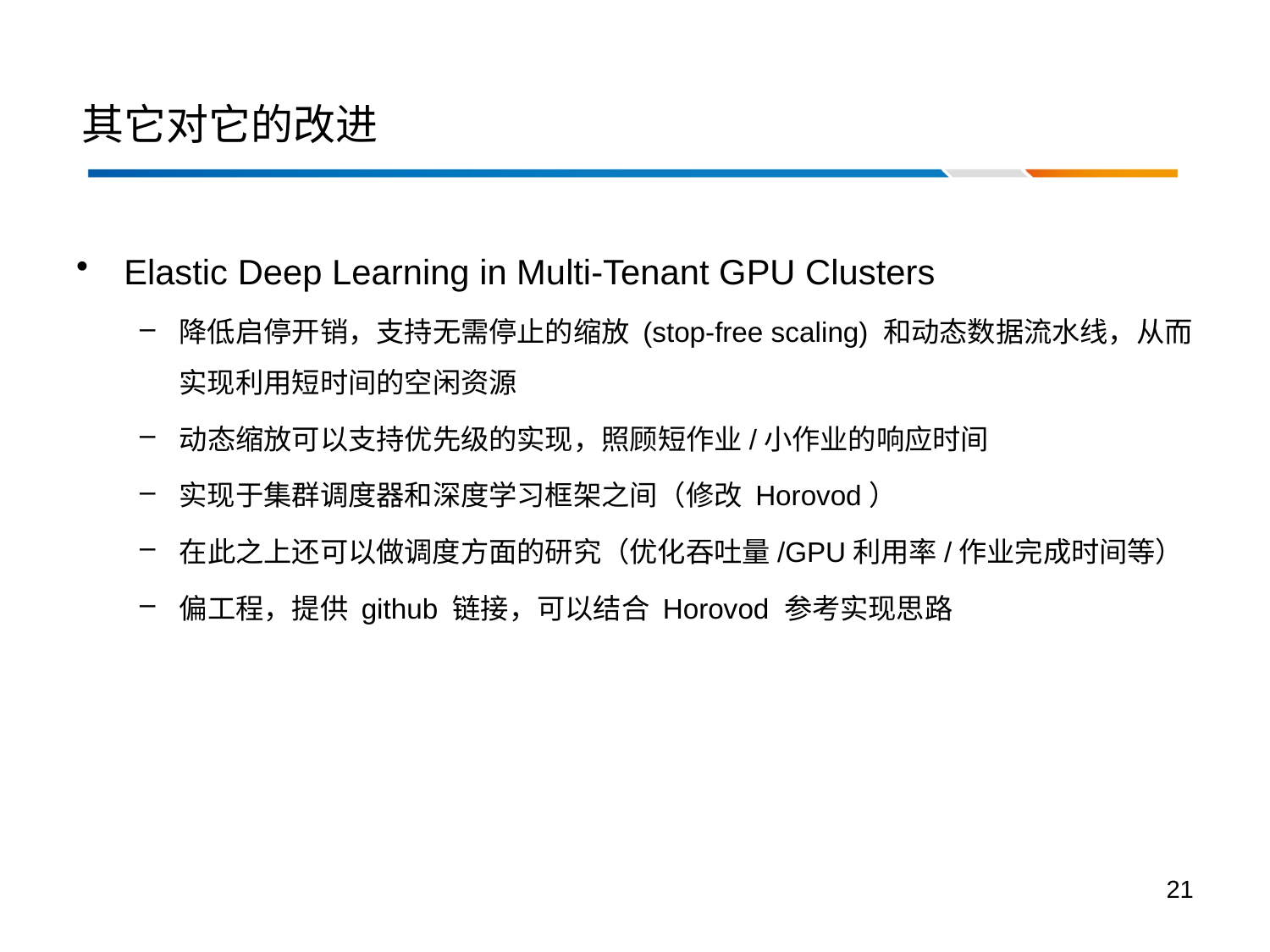

# 其它对它的改进
Elastic Deep Learning in Multi-Tenant GPU Clusters
降低启停开销，支持无需停止的缩放 (stop-free scaling) 和动态数据流水线，从而实现利用短时间的空闲资源
动态缩放可以支持优先级的实现，照顾短作业/小作业的响应时间
实现于集群调度器和深度学习框架之间（修改 Horovod）
在此之上还可以做调度方面的研究（优化吞吐量/GPU利用率/作业完成时间等）
偏工程，提供 github 链接，可以结合 Horovod 参考实现思路
21